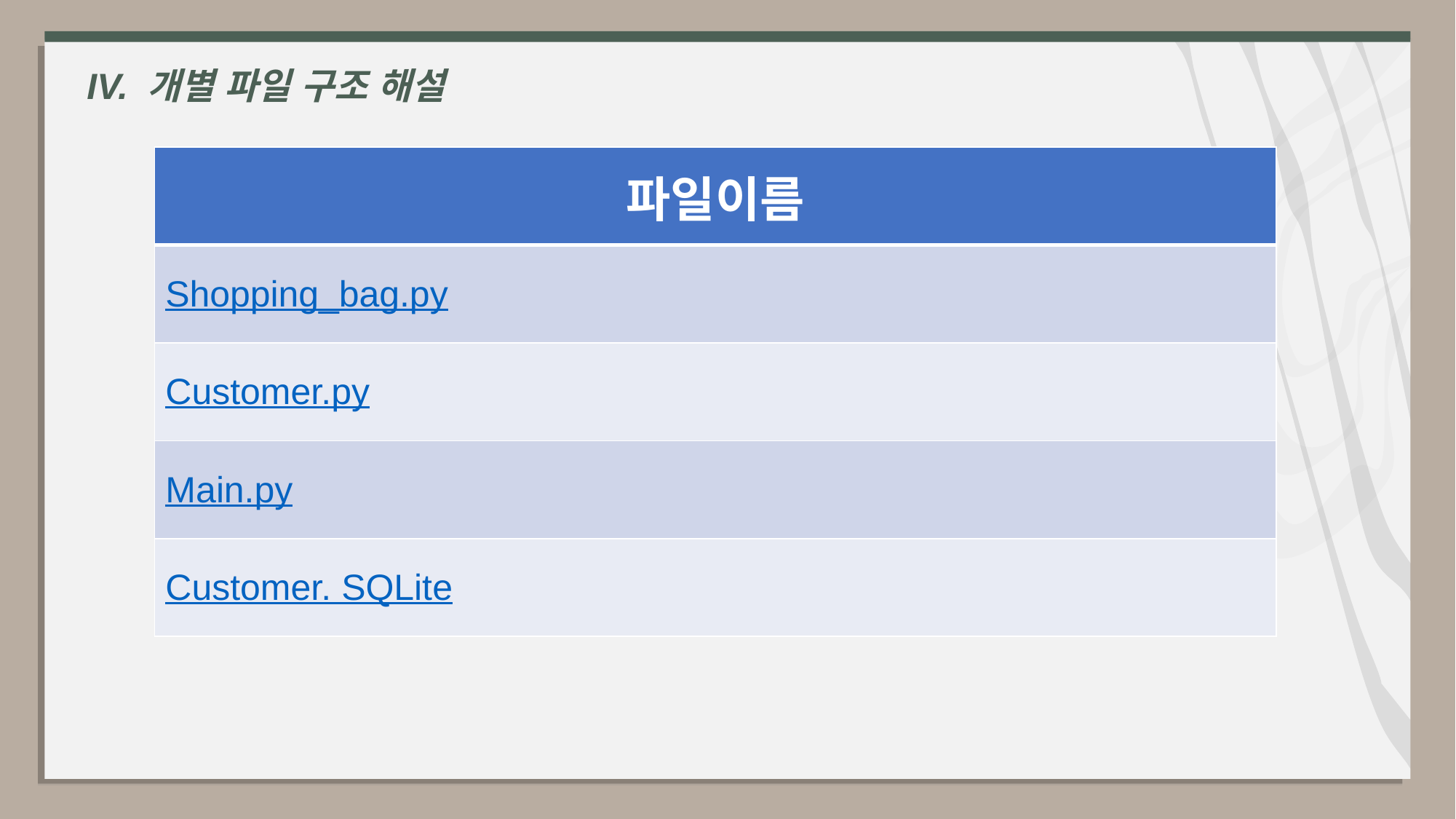

IV. 개별 파일 구조 해설
| 파일이름 |
| --- |
| Shopping\_bag.py |
| Customer.py |
| Main.py |
| Customer. SQLite |